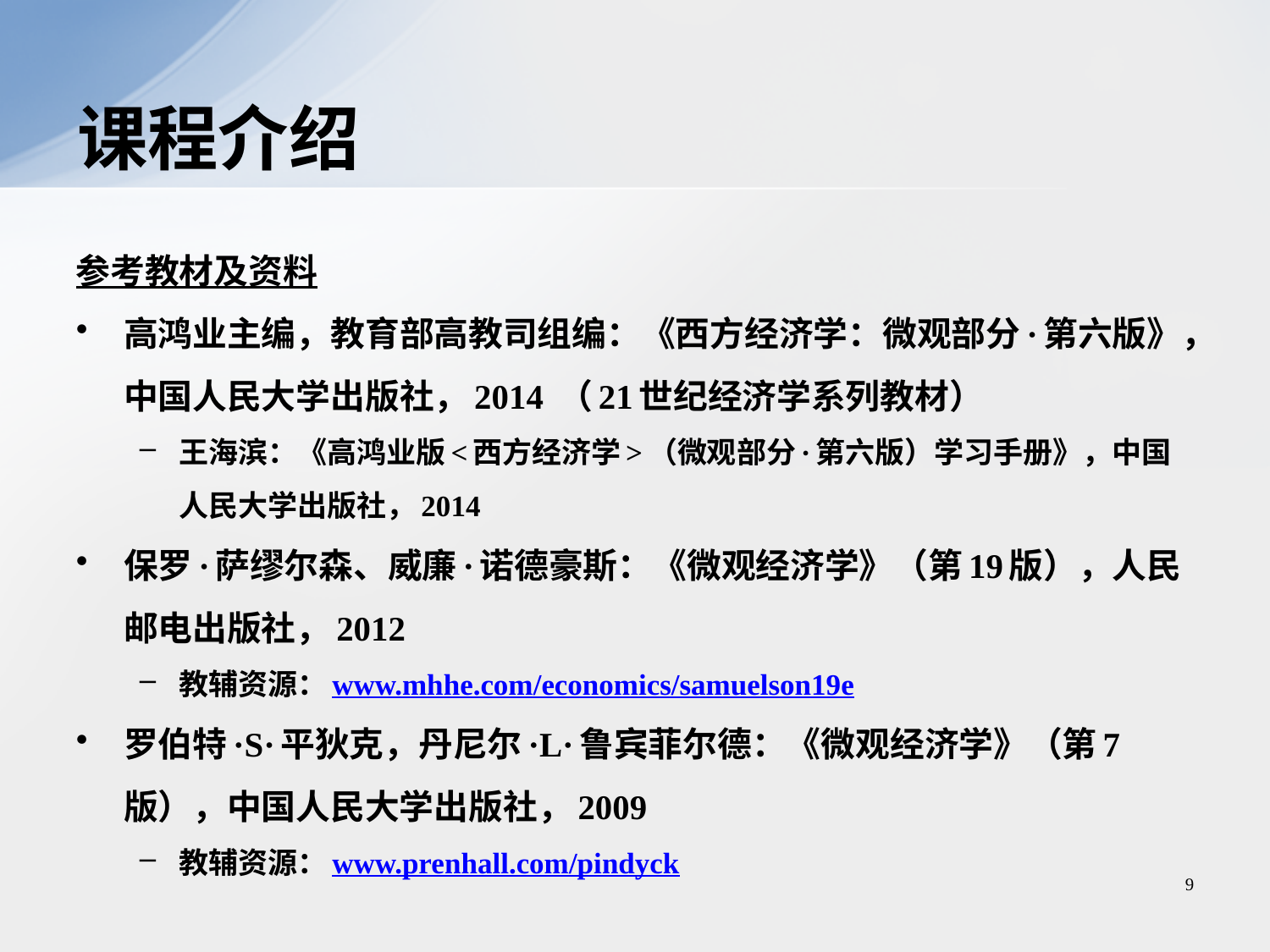

# 课程介绍
参考教材及资料
高鸿业主编，教育部高教司组编：《西方经济学：微观部分·第六版》，中国人民大学出版社，2014 （21世纪经济学系列教材）
王海滨：《高鸿业版<西方经济学>（微观部分·第六版）学习手册》，中国人民大学出版社，2014
保罗·萨缪尔森、威廉·诺德豪斯：《微观经济学》（第19版），人民邮电出版社，2012
教辅资源：www.mhhe.com/economics/samuelson19e
罗伯特·S·平狄克，丹尼尔·L·鲁宾菲尔德：《微观经济学》（第7版），中国人民大学出版社，2009
教辅资源：www.prenhall.com/pindyck

9